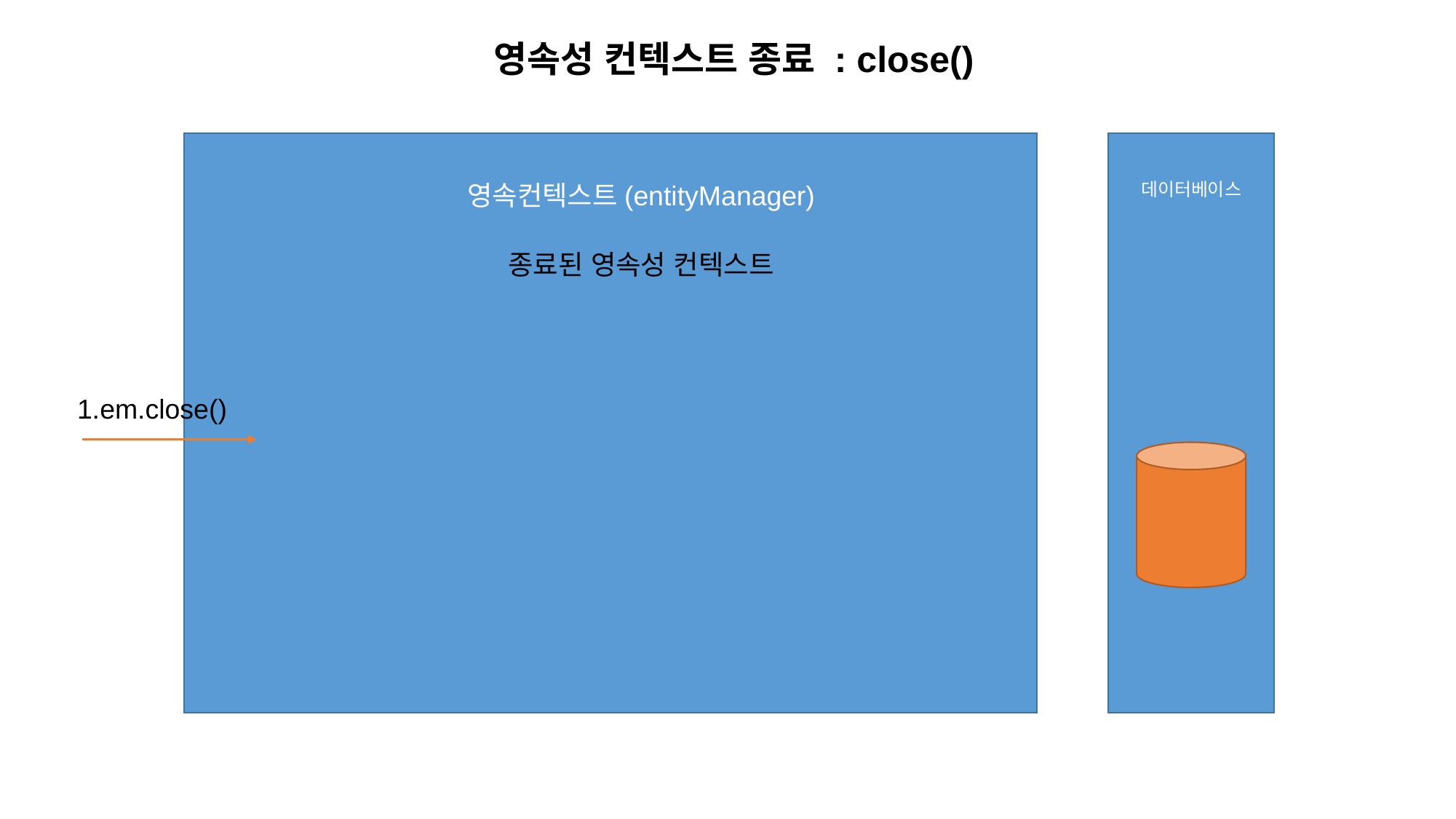

영속성 컨텍스트 종료 : close()

영속컨텍스트(entityManager)
데이터베이스
종료된 영속성 컨텍스트
1.em.close()